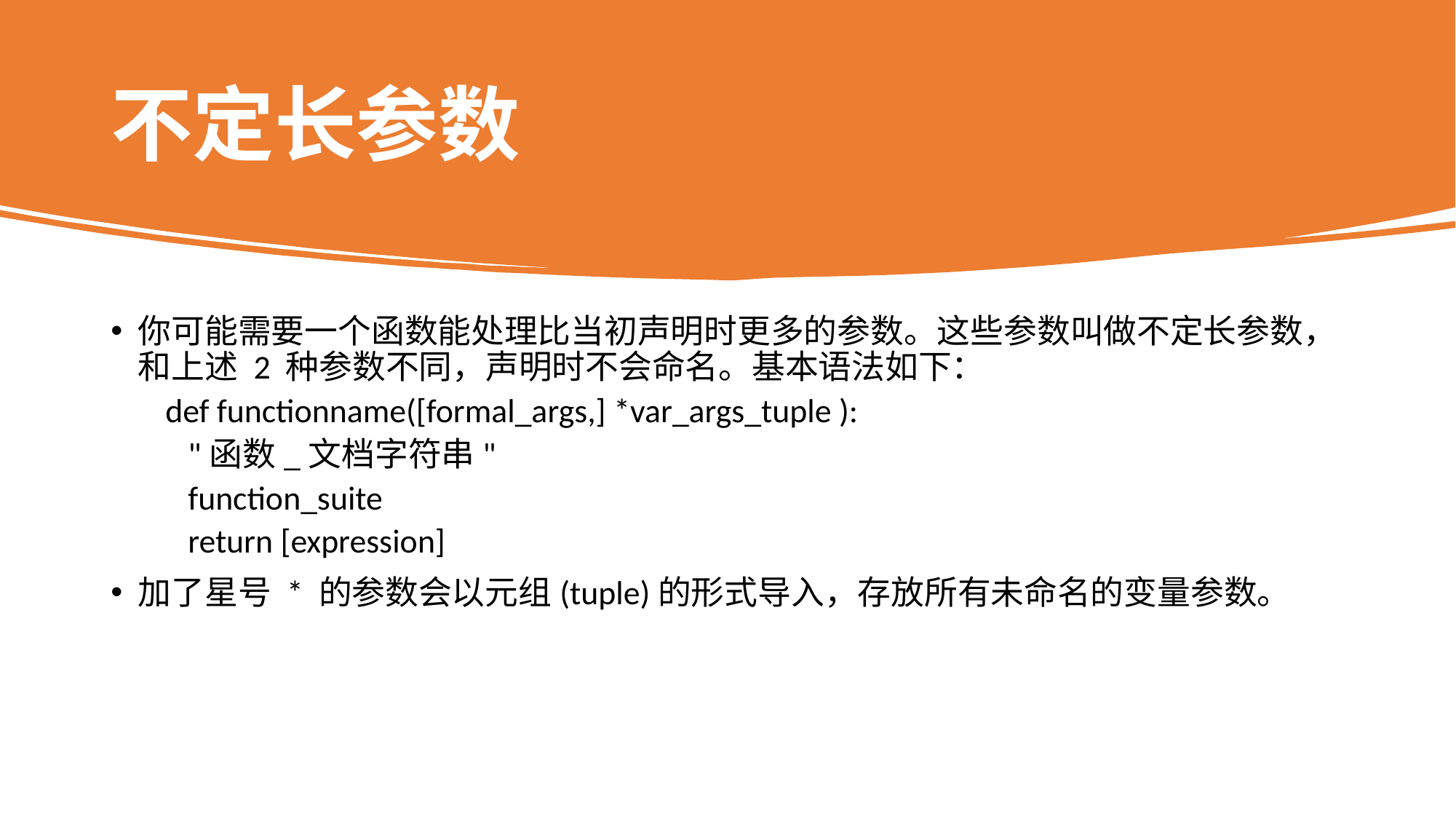

# 不定长参数
你可能需要一个函数能处理比当初声明时更多的参数。这些参数叫做不定长参数，和上述 2 种参数不同，声明时不会命名。基本语法如下：
def functionname([formal_args,] *var_args_tuple ):
   "函数_文档字符串"
   function_suite
   return [expression]
加了星号 * 的参数会以元组(tuple)的形式导入，存放所有未命名的变量参数。